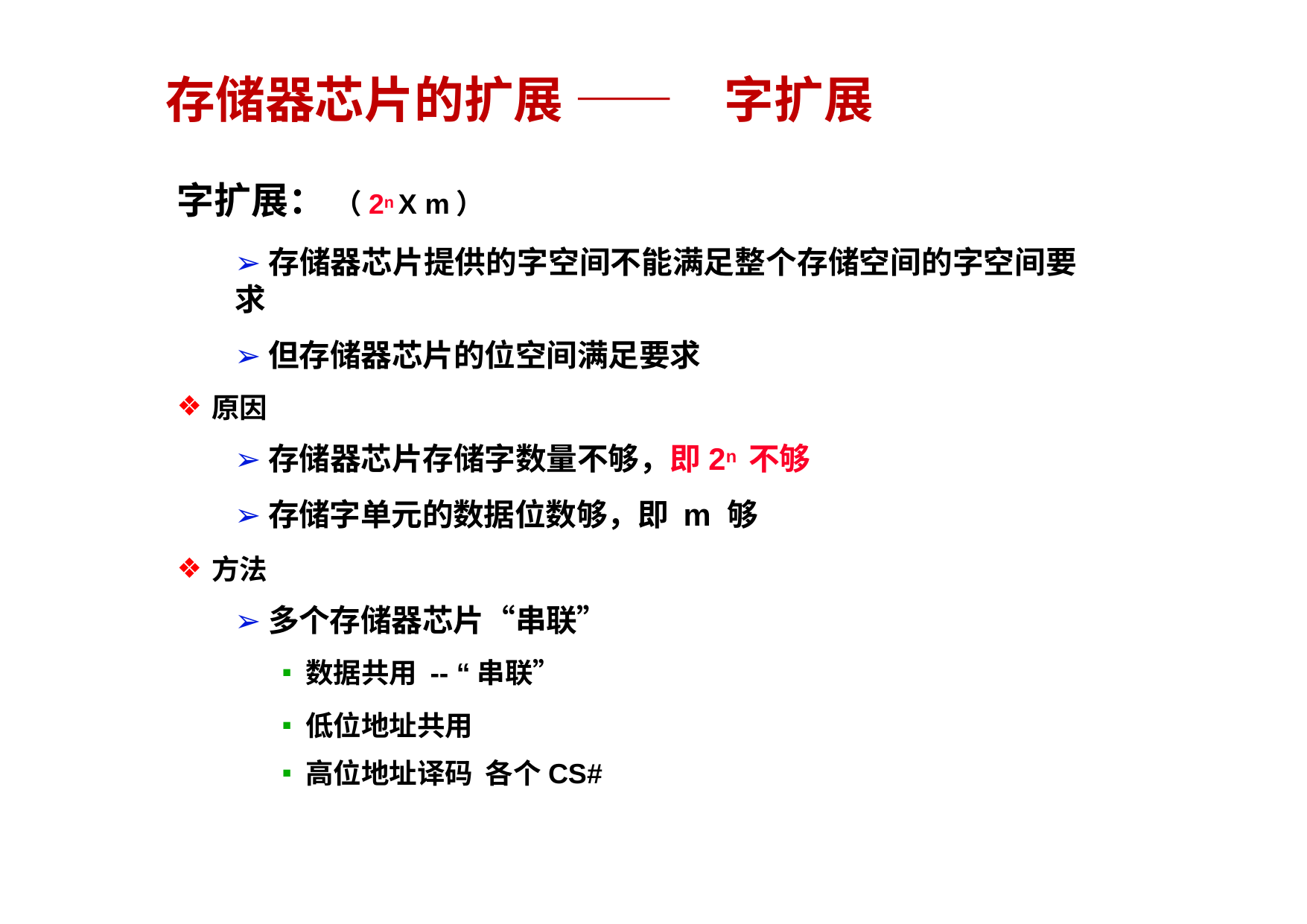

# 存储器芯片的扩展 ——	字扩展
字扩展： （2n X m）
➢存储器芯片提供的字空间不能满足整个存储空间的字空间要求
➢但存储器芯片的位空间满足要求
原因
➢存储器芯片存储字数量不够，即2n 不够
➢存储字单元的数据位数够，即 m 够
方法
➢多个存储器芯片“串联”
数据共用 -- “串联”
低位地址共用
高位地址译码  各个CS#